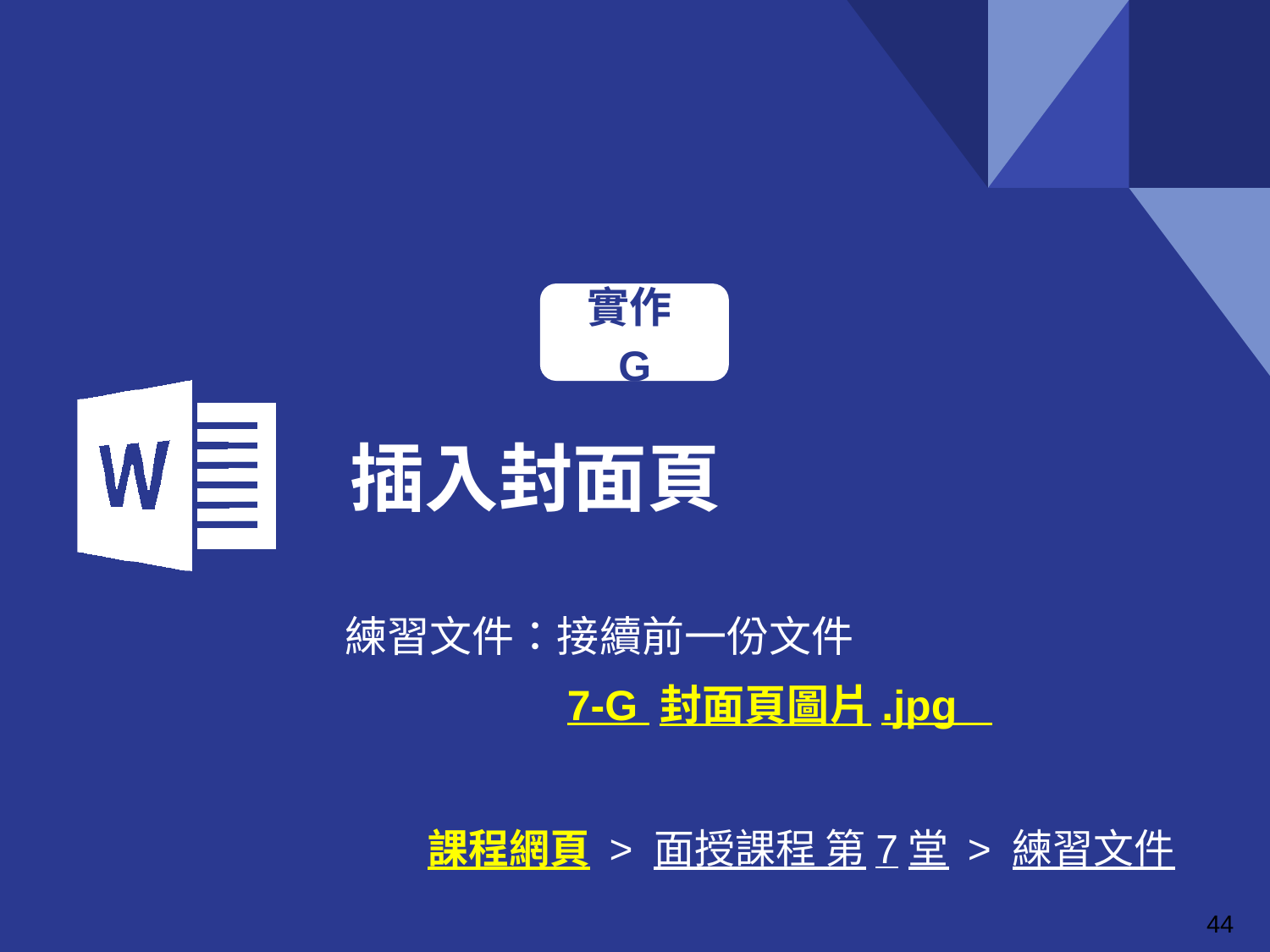

實作G
# 插入封面頁
練習文件：接續前一份文件

練習文件：7-G 封面頁圖片.jpg

課程網頁 > 面授課程 第7堂 > 練習文件
44